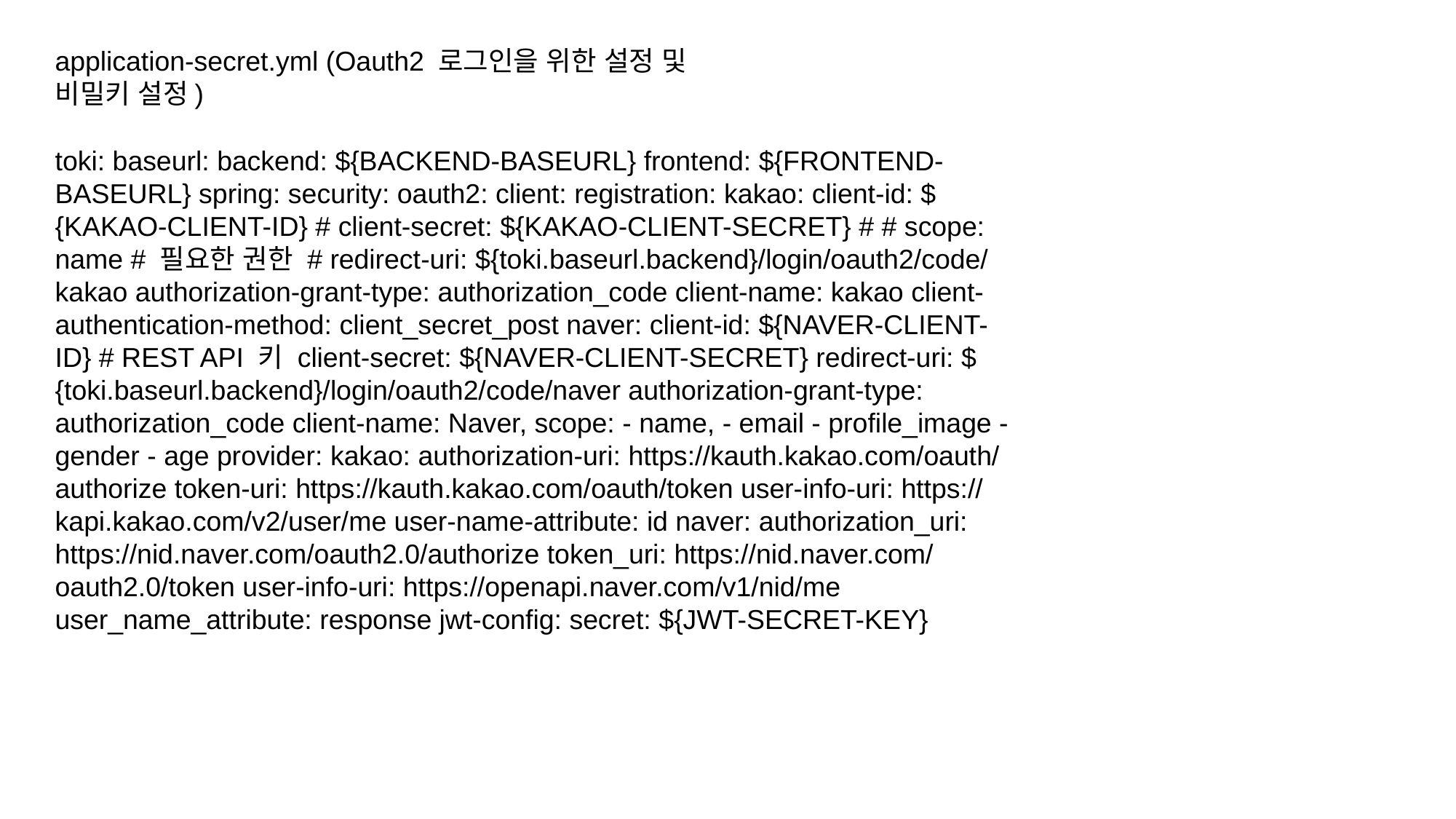

application-secret.yml (Oauth2 로그인을 위한 설정 및 비밀키 설정)
toki: baseurl: backend: ${BACKEND-BASEURL} frontend: ${FRONTEND-BASEURL} spring: security: oauth2: client: registration: kakao: client-id: ${KAKAO-CLIENT-ID} # client-secret: ${KAKAO-CLIENT-SECRET} # # scope: name # 필요한 권한 # redirect-uri: ${toki.baseurl.backend}/login/oauth2/code/kakao authorization-grant-type: authorization_code client-name: kakao client-authentication-method: client_secret_post naver: client-id: ${NAVER-CLIENT-ID} # REST API 키 client-secret: ${NAVER-CLIENT-SECRET} redirect-uri: ${toki.baseurl.backend}/login/oauth2/code/naver authorization-grant-type: authorization_code client-name: Naver, scope: - name, - email - profile_image - gender - age provider: kakao: authorization-uri: https://kauth.kakao.com/oauth/authorize token-uri: https://kauth.kakao.com/oauth/token user-info-uri: https://kapi.kakao.com/v2/user/me user-name-attribute: id naver: authorization_uri: https://nid.naver.com/oauth2.0/authorize token_uri: https://nid.naver.com/oauth2.0/token user-info-uri: https://openapi.naver.com/v1/nid/me user_name_attribute: response jwt-config: secret: ${JWT-SECRET-KEY}